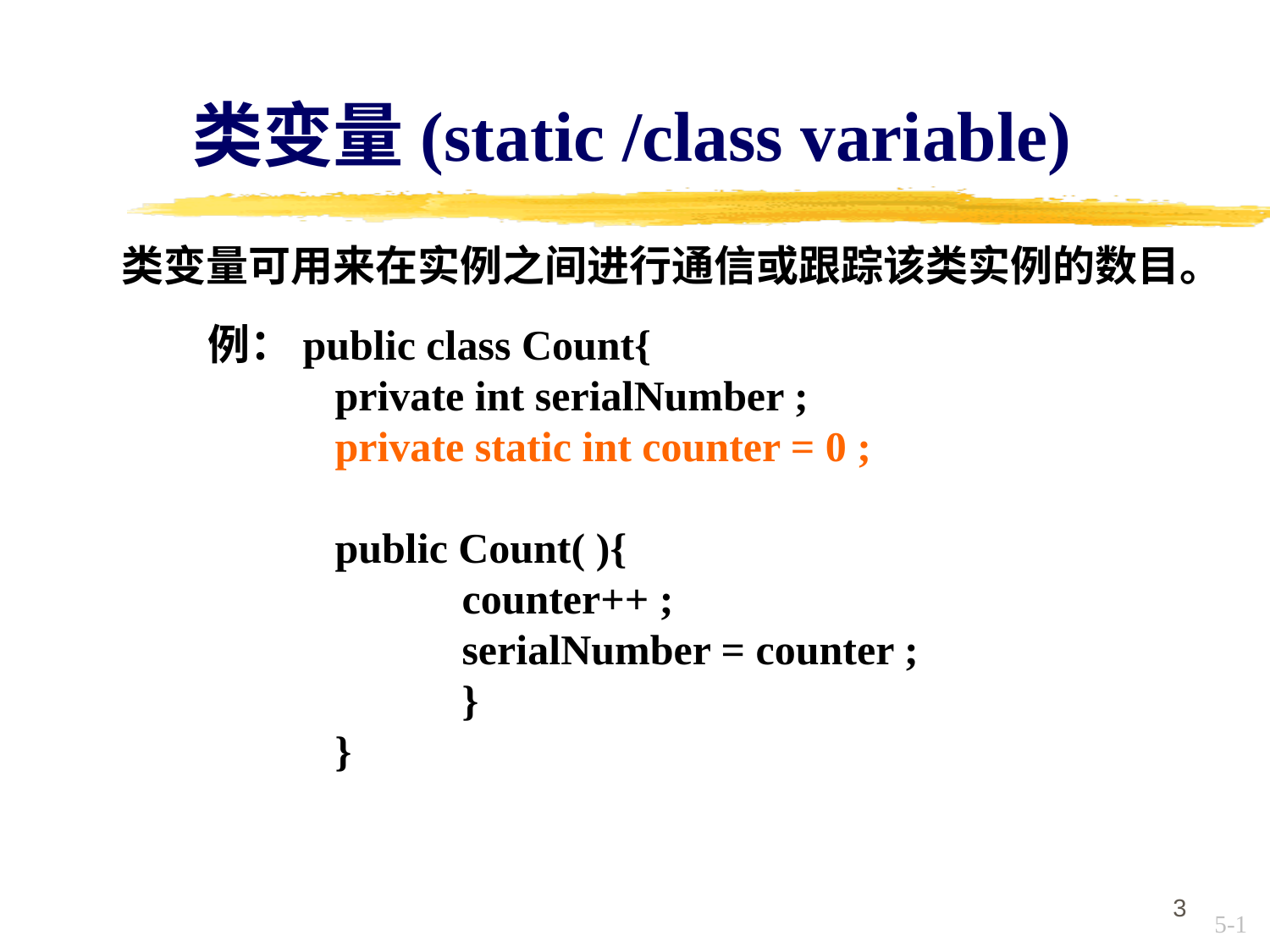

类变量(static /class variable)
类变量可用来在实例之间进行通信或跟踪该类实例的数目。
例：public class Count{
	private int serialNumber ;
	private static int counter = 0 ;

	public Count( ){
		counter++ ;
		serialNumber = counter ;
		}
	}
3
5-1